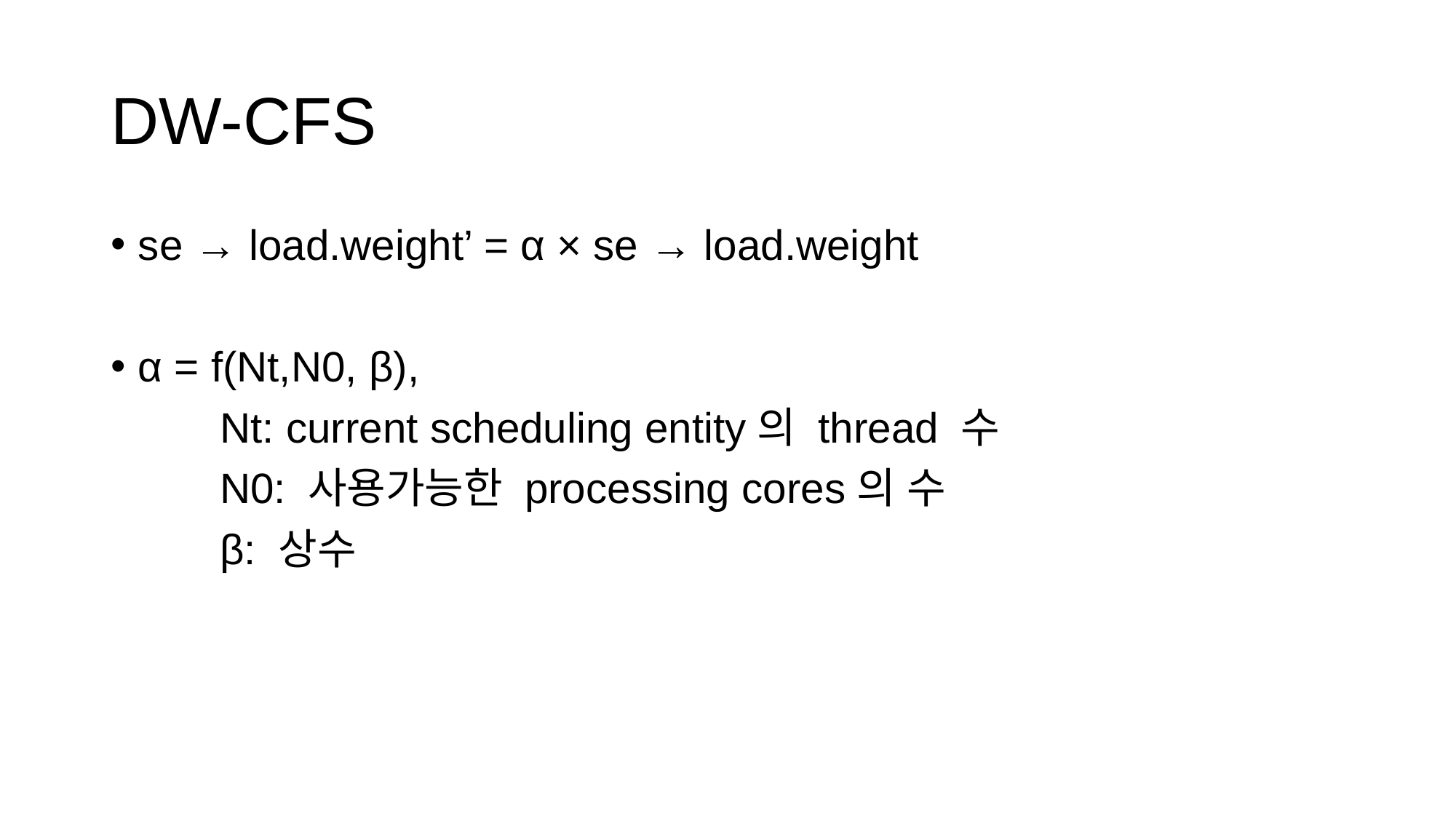

# DW-CFS
se → load.weight’ = α × se → load.weight

α = f(Nt,N0, β),
	Nt: current scheduling entity의 thread 수
	N0: 사용가능한 processing cores의 수
	β: 상수